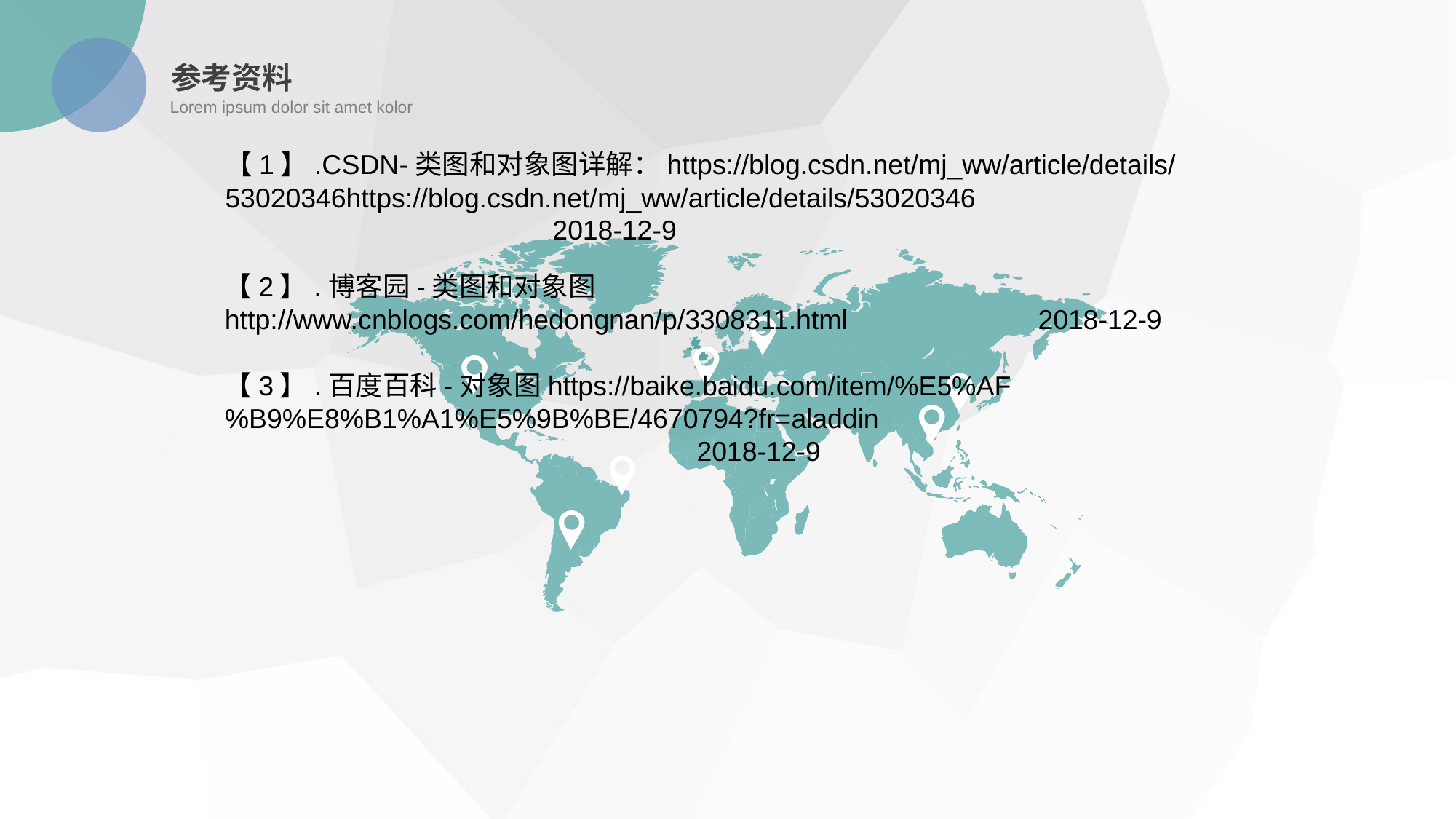

参考资料
Lorem ipsum dolor sit amet kolor
【1】.CSDN-类图和对象图详解：https://blog.csdn.net/mj_ww/article/details/53020346https://blog.csdn.net/mj_ww/article/details/53020346                                                                          2018-12-9

【2】.博客园-类图和对象图
http://www.cnblogs.com/hedongnan/p/3308311.html                         2018-12-9

【3】.百度百科-对象图https://baike.baidu.com/item/%E5%AF%B9%E8%B1%A1%E5%9B%BE/4670794?fr=aladdin                                                                                                   2018-12-9